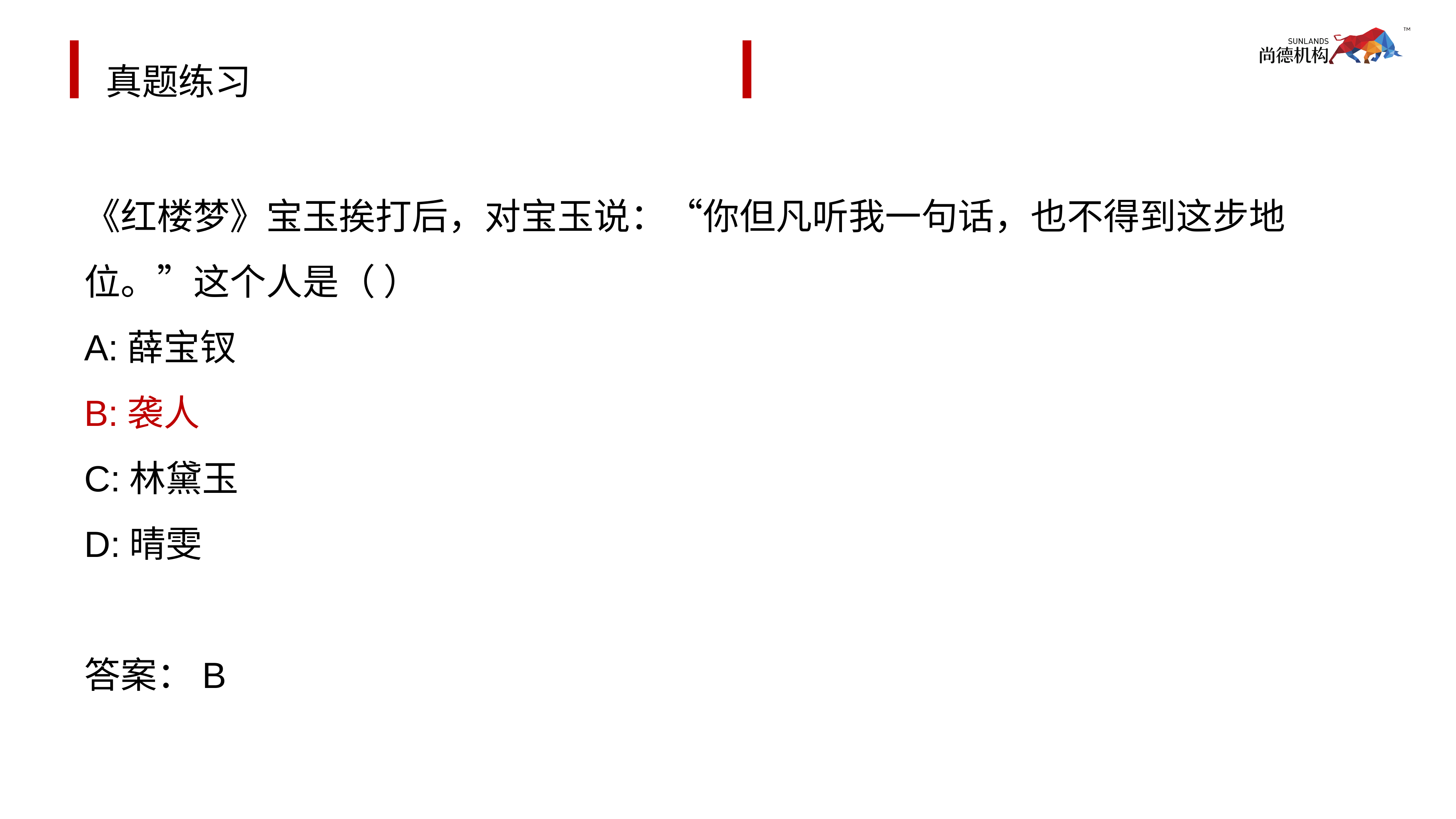

# 真题练习
《红楼梦》宝玉挨打后，对宝玉说：“你但凡听我一句话，也不得到这步地位。”这个人是（ ）
A:薛宝钗
B:袭人
C:林黛玉
D:晴雯

答案：B